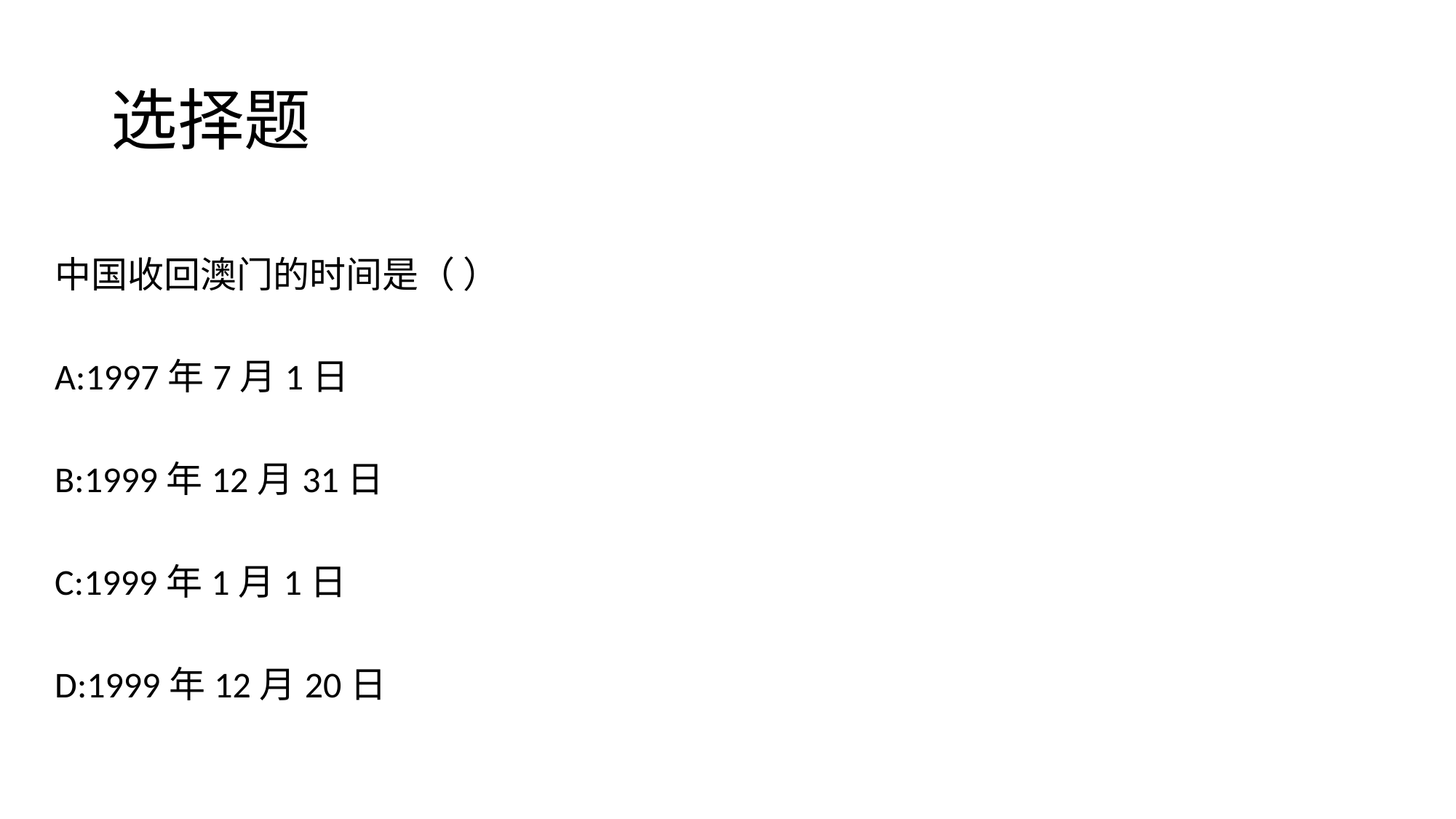

# 选择题
中国收回澳门的时间是（ ）
A:1997年7月1日
B:1999年12月31日
C:1999年1月1日
D:1999年12月20日